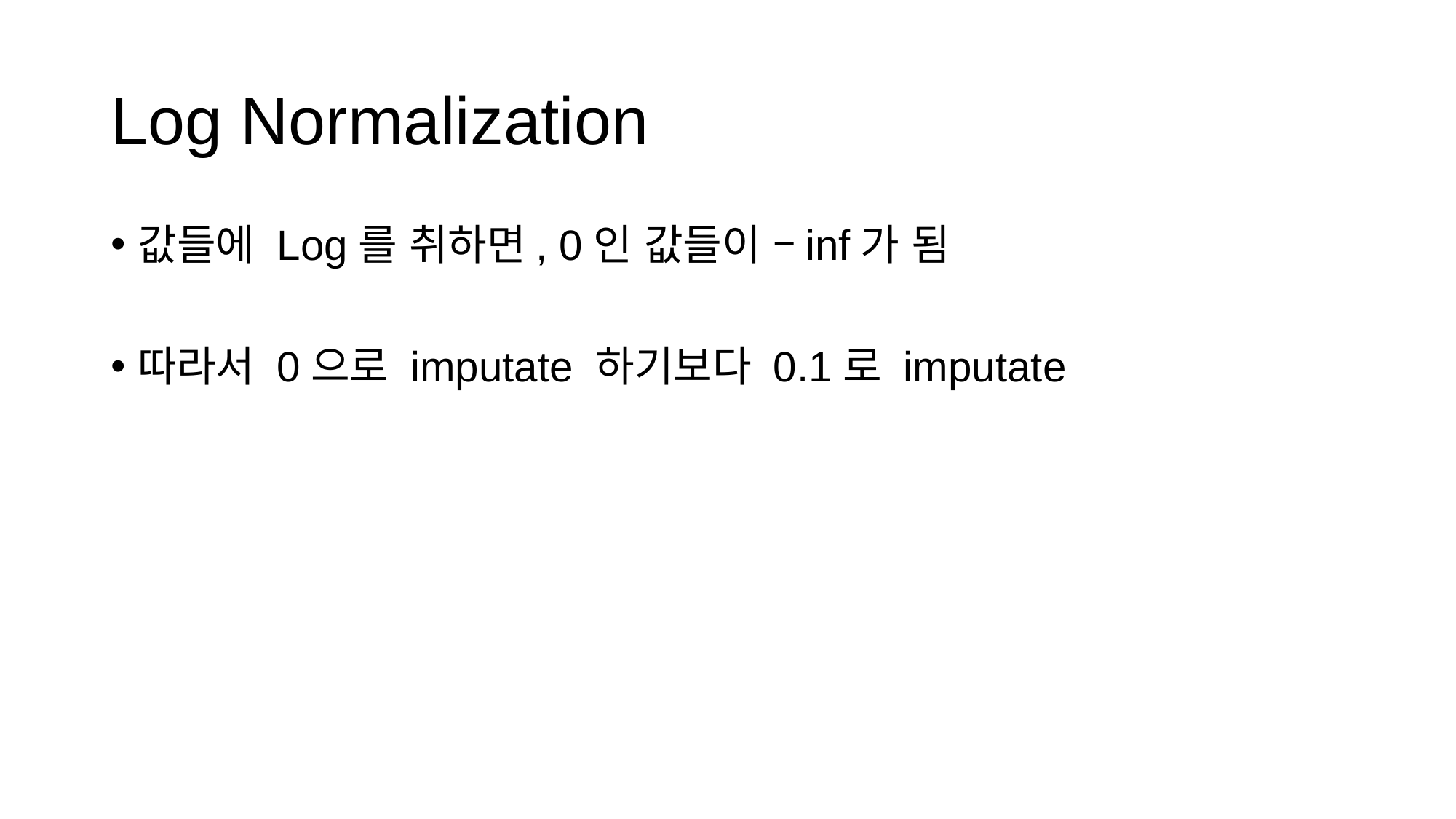

# Log Normalization
값들에 Log를 취하면, 0인 값들이 –inf가 됨

따라서 0으로 imputate 하기보다 0.1로 imputate